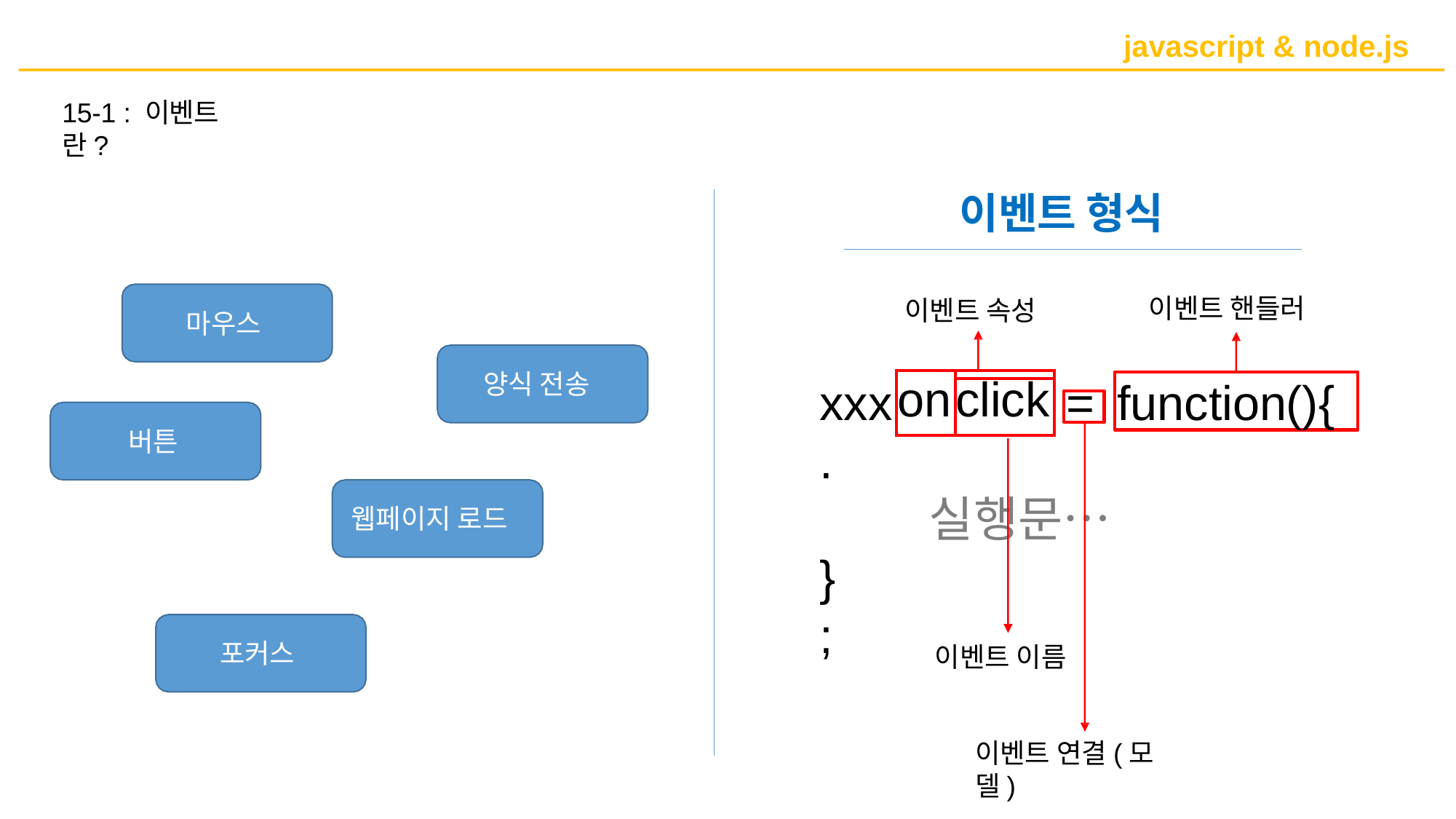

javascript & node.js

15-1 : 이벤트란?
이벤트 형식

이벤트 핸들러
이벤트 속성
마우스

양식 전송
| on |  |
| --- | --- |
|  | click |
xxx.
=
function(){

버튼

실행문…
웹페이지 로드
};

포커스
이벤트 이름
이벤트 연결(모델)